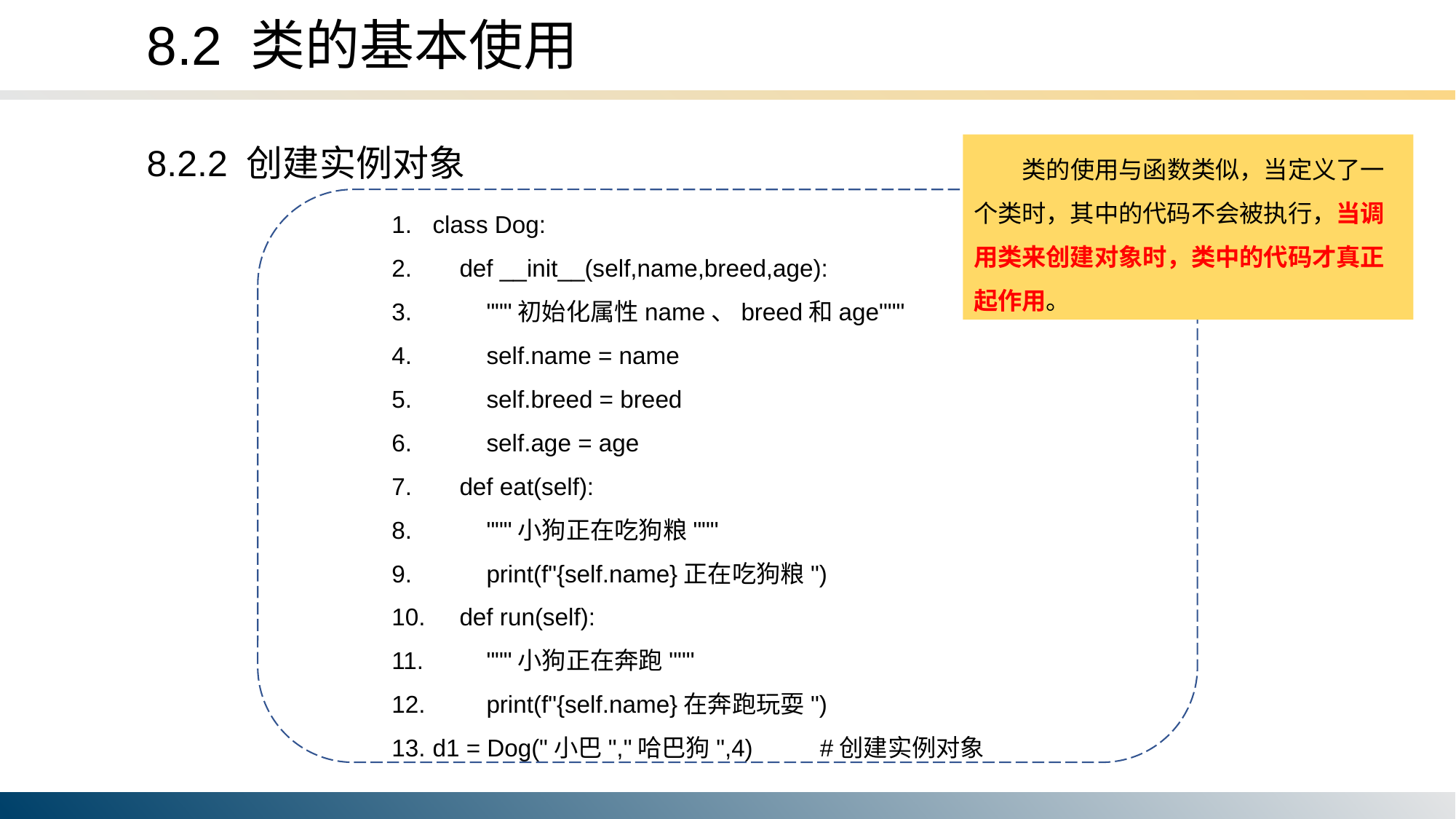

8.2 类的基本使用
8.2.2 创建实例对象
类的使用与函数类似，当定义了一个类时，其中的代码不会被执行，当调用类来创建对象时，类中的代码才真正起作用。

class Dog:
    def __init__(self,name,breed,age):
        """初始化属性name、breed和age"""
        self.name = name
        self.breed = breed
        self.age = age
    def eat(self):
        """小狗正在吃狗粮"""
        print(f"{self.name}正在吃狗粮")
    def run(self):
        """小狗正在奔跑"""
        print(f"{self.name}在奔跑玩耍")
d1 = Dog("小巴","哈巴狗",4)          #创建实例对象